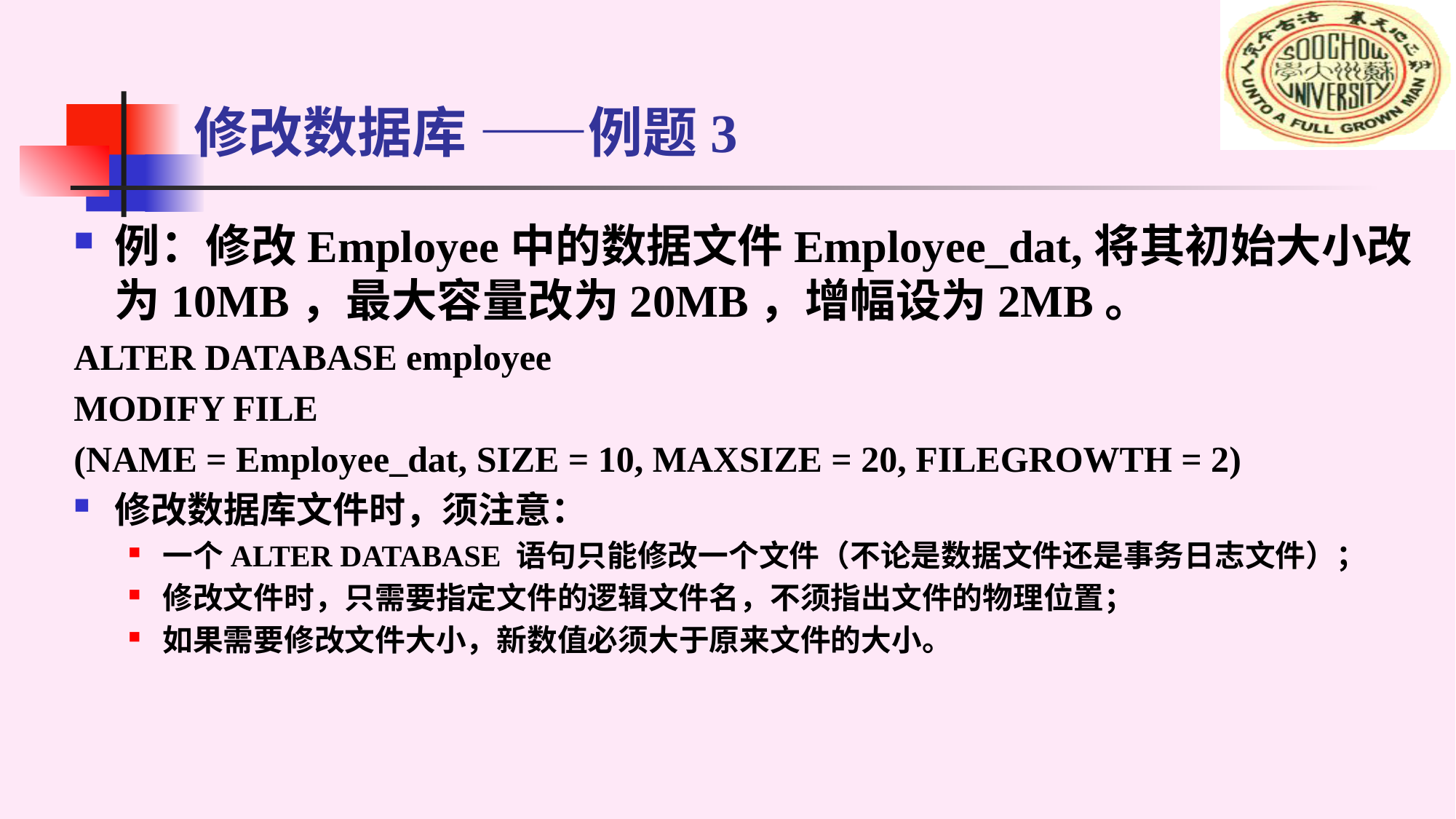

# 修改数据库 ——例题3
例：修改Employee中的数据文件Employee_dat,将其初始大小改为10MB，最大容量改为20MB，增幅设为2MB。
ALTER DATABASE employee
MODIFY FILE
(NAME = Employee_dat, SIZE = 10, MAXSIZE = 20, FILEGROWTH = 2)
修改数据库文件时，须注意：
一个ALTER DATABASE 语句只能修改一个文件（不论是数据文件还是事务日志文件）；
修改文件时，只需要指定文件的逻辑文件名，不须指出文件的物理位置；
如果需要修改文件大小，新数值必须大于原来文件的大小。